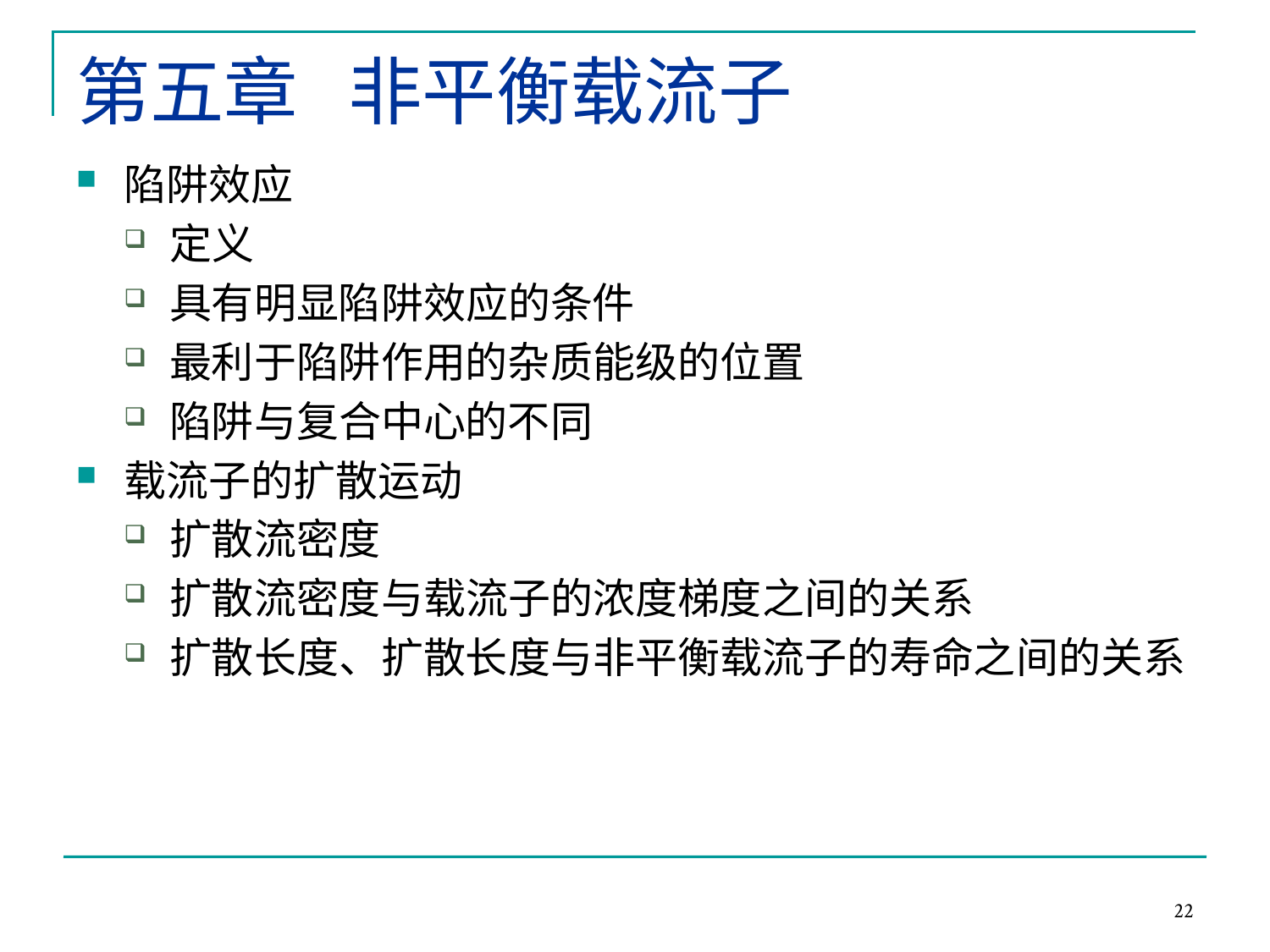

# 第五章   非平衡载流子
陷阱效应
定义
具有明显陷阱效应的条件
最利于陷阱作用的杂质能级的位置
陷阱与复合中心的不同
载流子的扩散运动
扩散流密度
扩散流密度与载流子的浓度梯度之间的关系
扩散长度、扩散长度与非平衡载流子的寿命之间的关系

22